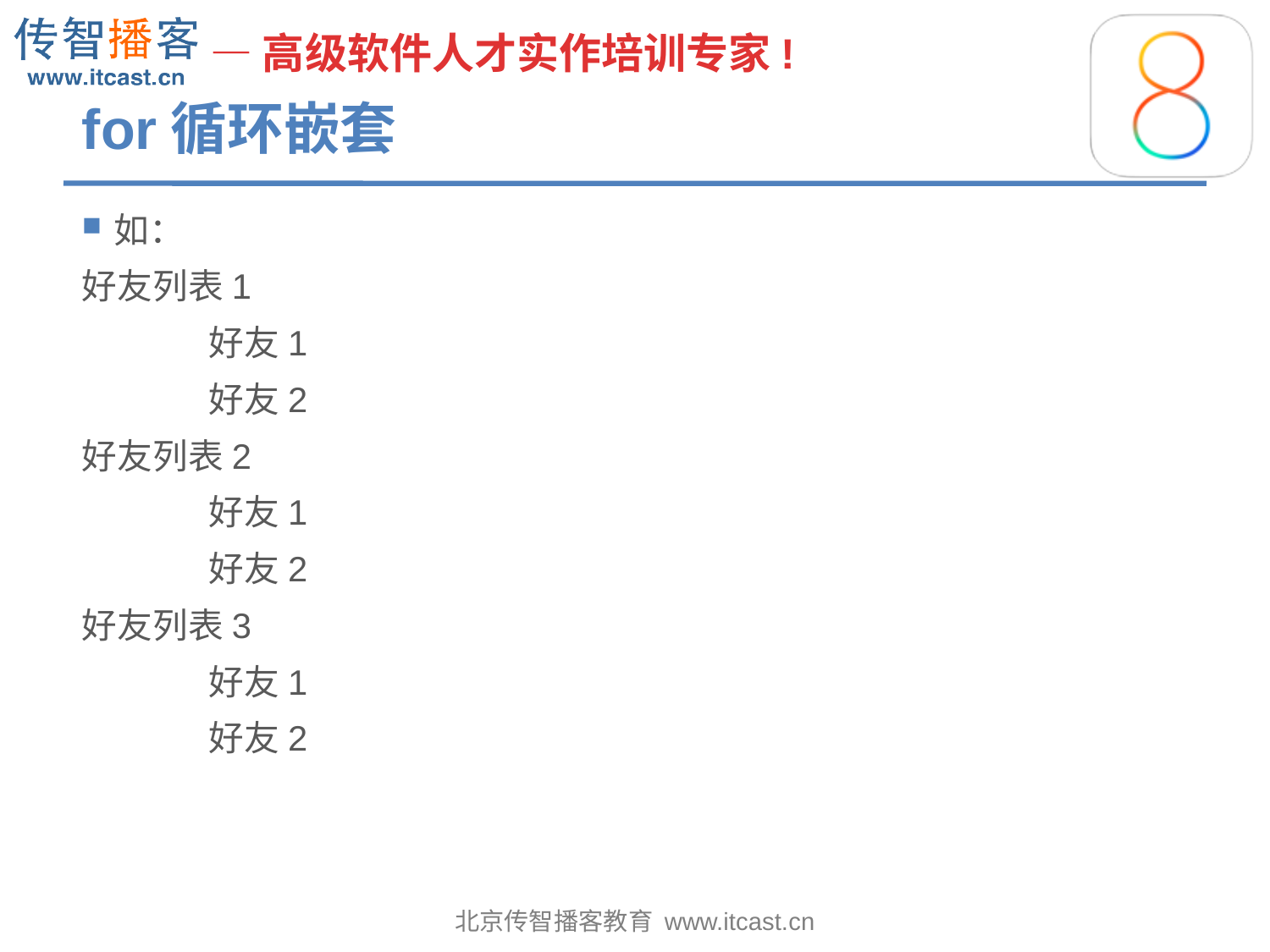

# for循环嵌套
如：
好友列表1
	好友1
	好友2
好友列表2
	好友1
	好友2
好友列表3
	好友1
	好友2